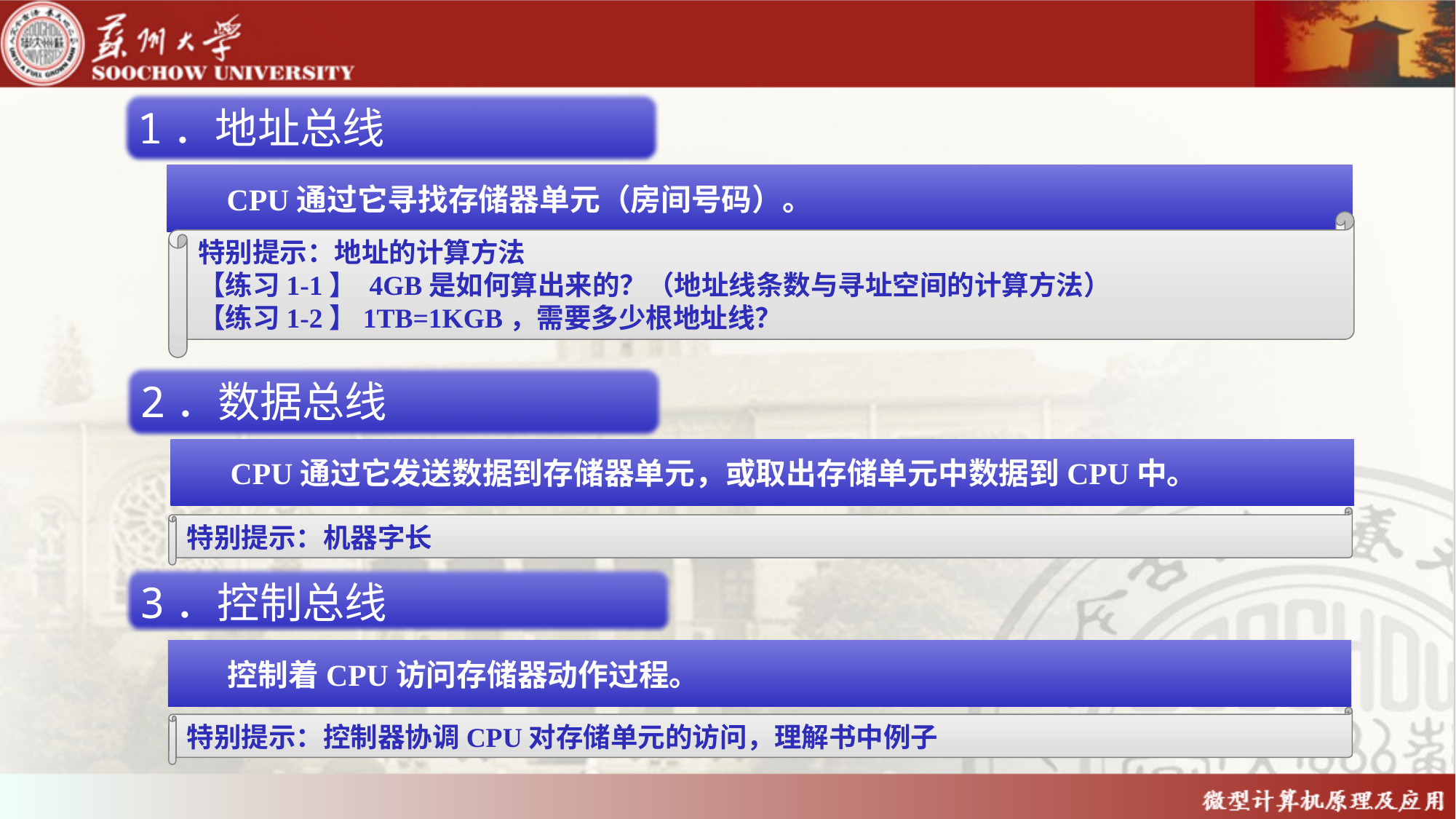

1．地址总线
CPU通过它寻找存储器单元（房间号码）。
特别提示：地址的计算方法
【练习1-1】 4GB是如何算出来的？（地址线条数与寻址空间的计算方法）
【练习1-2】1TB=1KGB，需要多少根地址线？

2．数据总线
CPU通过它发送数据到存储器单元，或取出存储单元中数据到CPU中。
特别提示：机器字长

3．控制总线
控制着CPU访问存储器动作过程。
特别提示：控制器协调CPU对存储单元的访问，理解书中例子